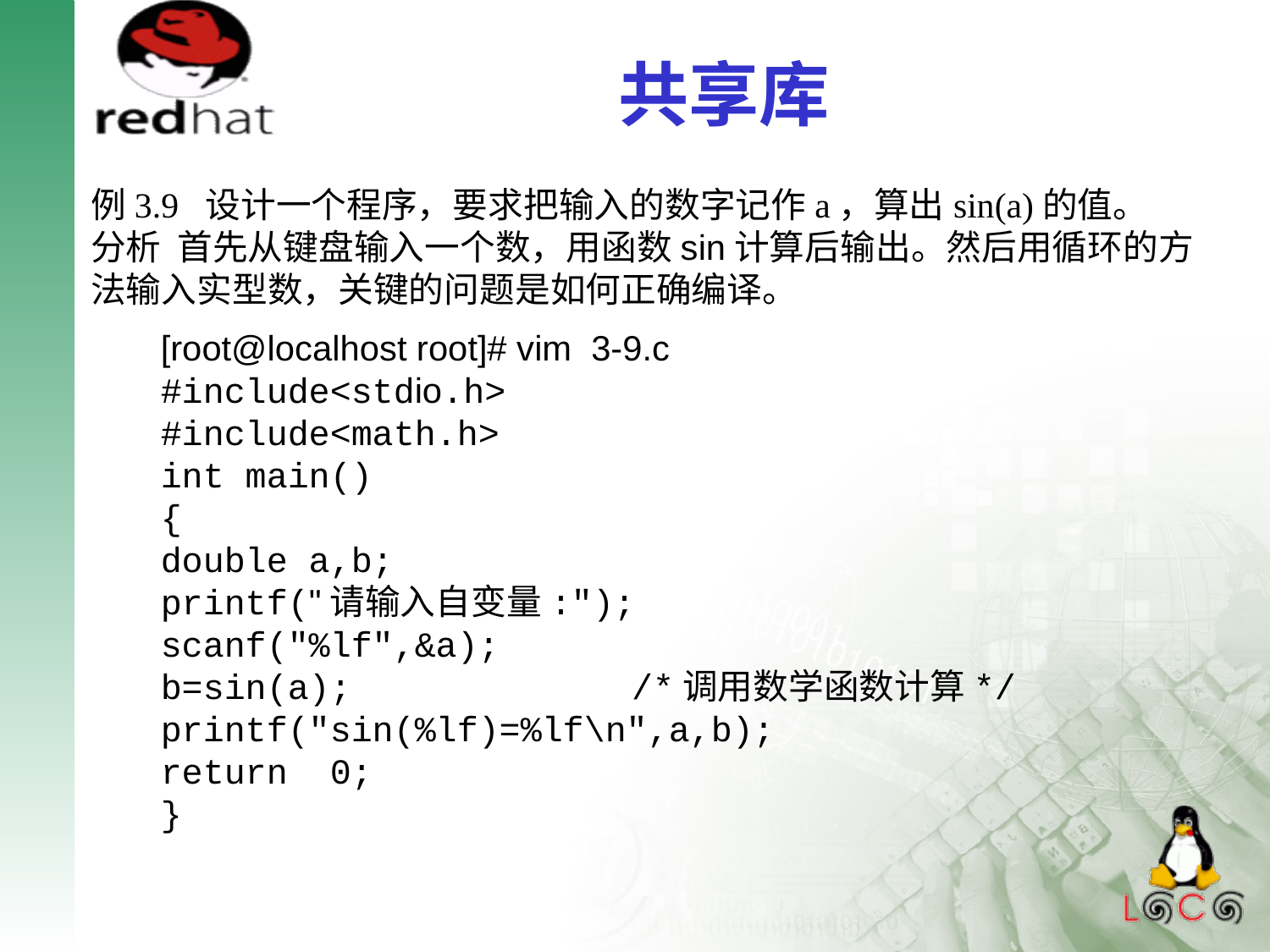

共享库
例3.9  设计一个程序，要求把输入的数字记作a，算出sin(a)的值。
分析  首先从键盘输入一个数，用函数sin计算后输出。然后用循环的方法输入实型数，关键的问题是如何正确编译。
[root@localhost root]# vim  3-9.c
#include<stdio.h>
#include<math.h>
int main()
{
double a,b;
printf("请输入自变量:");
scanf("%lf",&a);
b=sin(a);                   	/*调用数学函数计算*/
printf("sin(%lf)=%lf\n",a,b);
return  0;
}